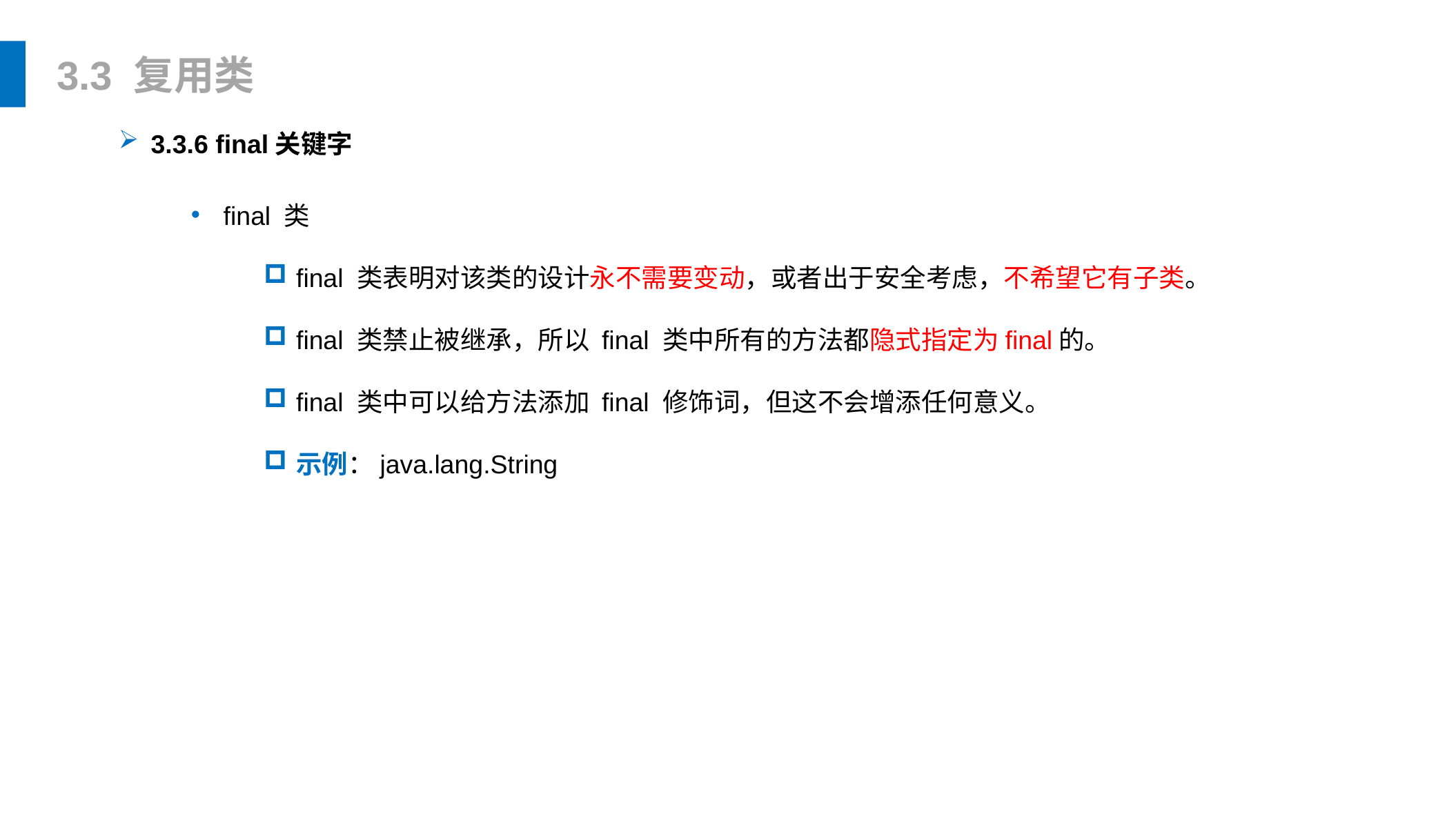

3.3 复用类
3.3.6 final关键字

final 类

final 类表明对该类的设计永不需要变动，或者出于安全考虑，不希望它有子类。

final 类禁止被继承，所以 final 类中所有的方法都隐式指定为final的。

final 类中可以给方法添加 final 修饰词，但这不会增添任何意义。

示例：java.lang.String